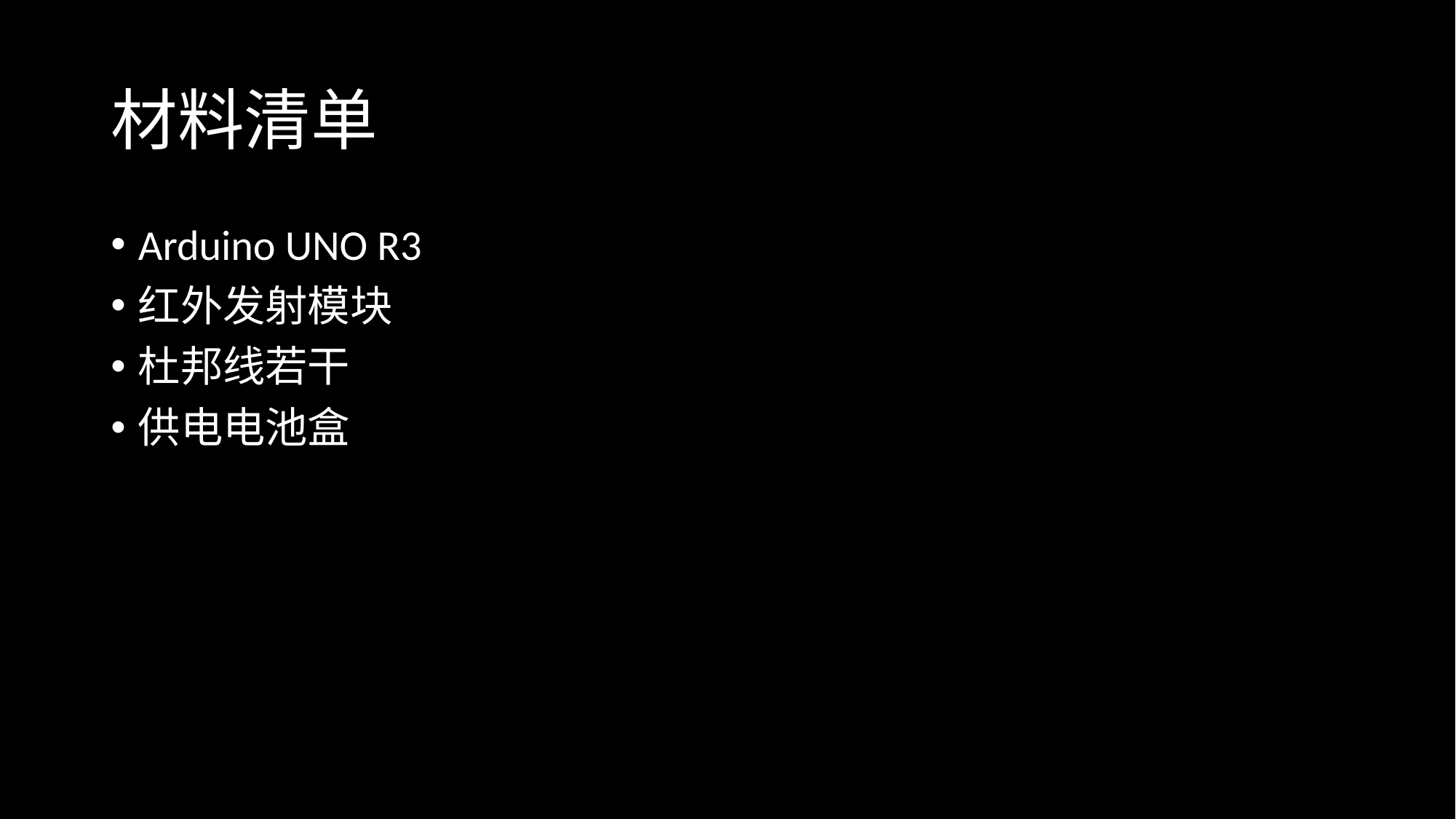

# 材料清单
Arduino UNO R3
红外发射模块
杜邦线若干
供电电池盒